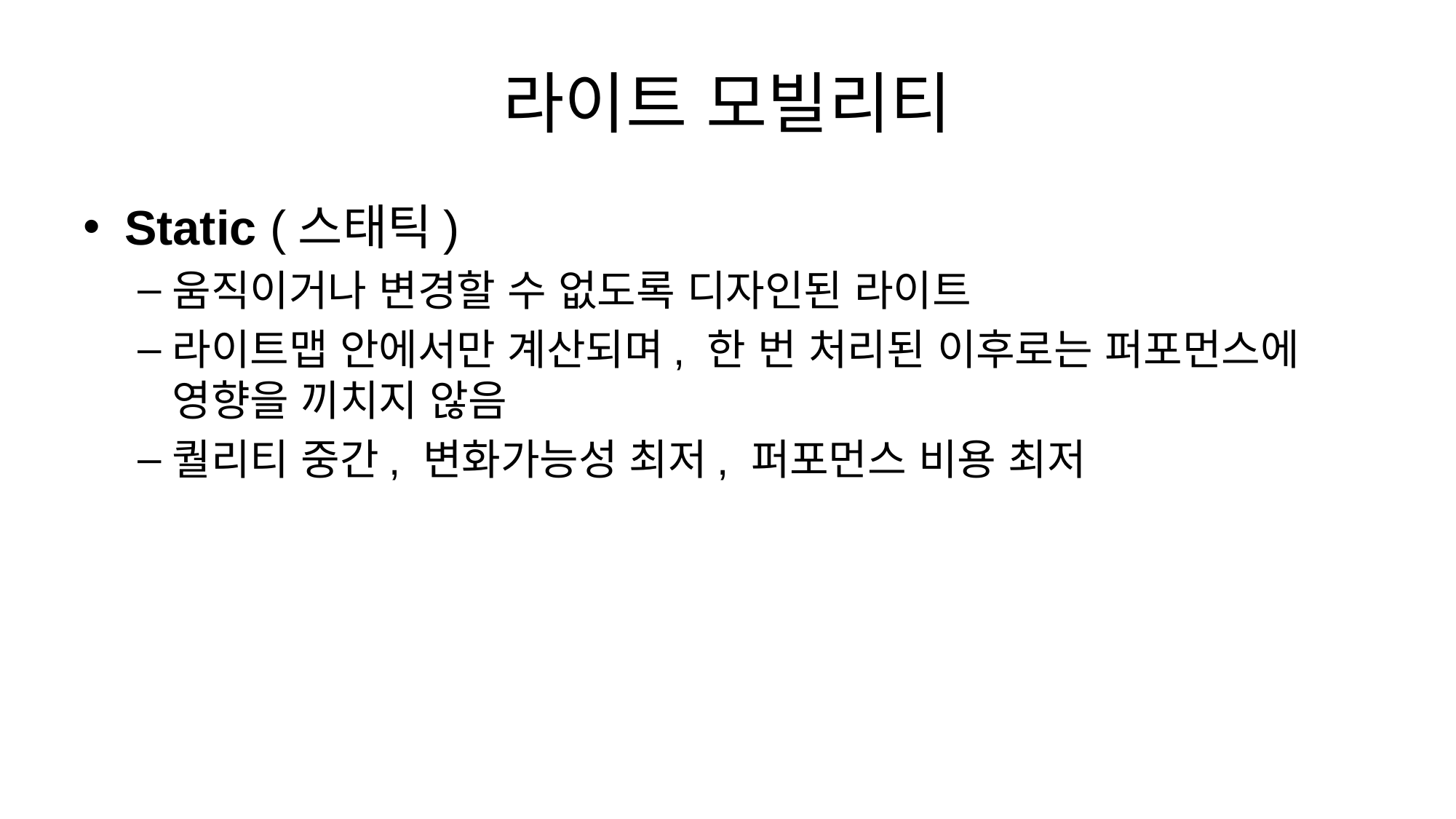

# 라이트 모빌리티
Static (스태틱)
움직이거나 변경할 수 없도록 디자인된 라이트
라이트맵 안에서만 계산되며, 한 번 처리된 이후로는 퍼포먼스에 영향을 끼치지 않음
퀄리티 중간, 변화가능성 최저, 퍼포먼스 비용 최저